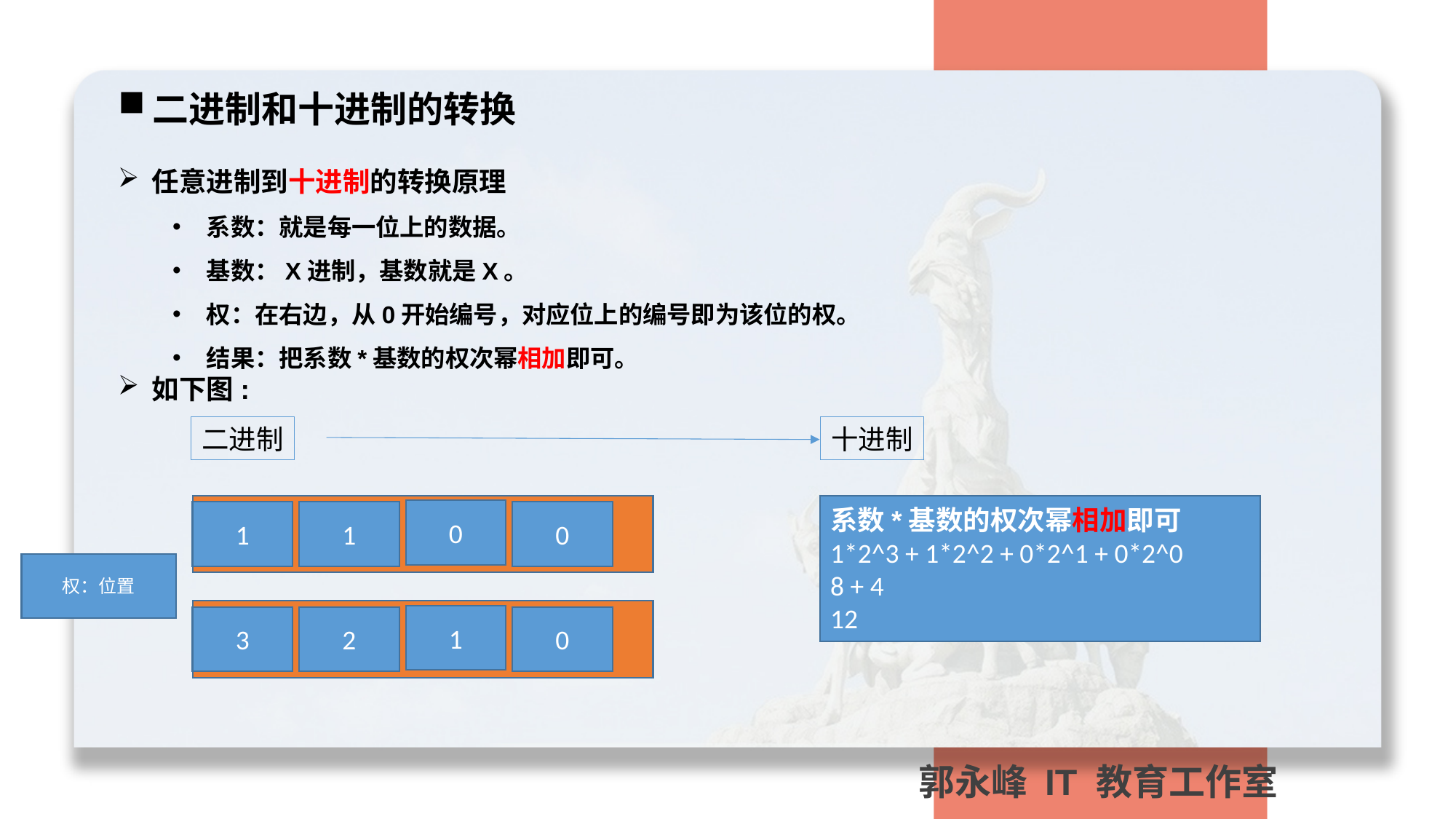

二进制和十进制的转换
任意进制到十进制的转换原理
系数：就是每一位上的数据。
基数：X进制，基数就是X。
权：在右边，从0开始编号，对应位上的编号即为该位的权。
结果：把系数*基数的权次幂相加即可。
如下图:
十进制
二进制
系数*基数的权次幂相加即可
1*2^3 + 1*2^2 + 0*2^1 + 0*2^0
8 + 4
12

0
1
1
0
权：位置

1
3
2
0